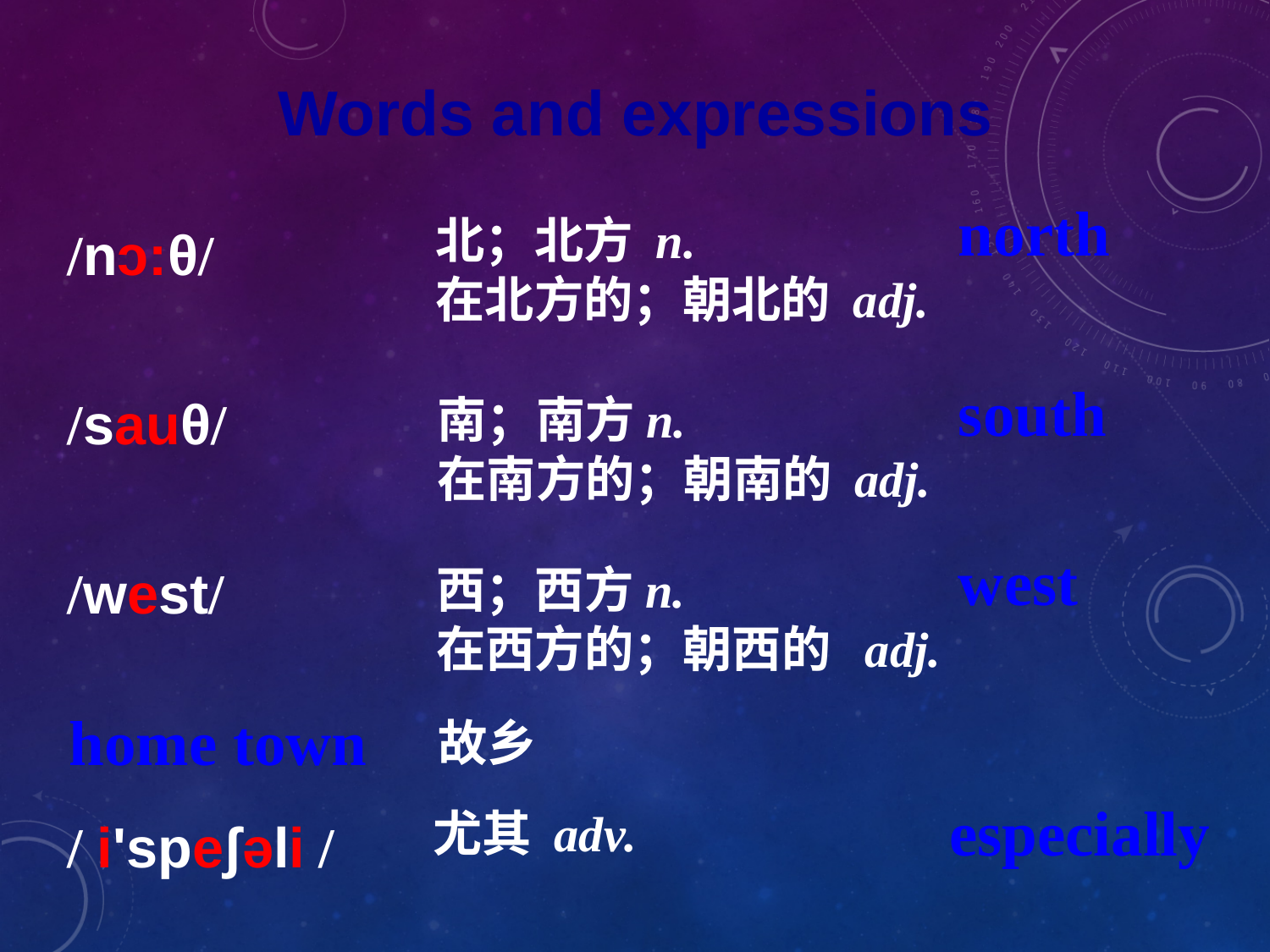

Words and expressions
north
/nɔ:θ/

/sauθ/

/west/

/ i'speʃəli /
北；北方 n.
在北方的；朝北的 adj.

south
南；南方n.
在南方的；朝南的 adj.
west
西；西方n.
在西方的；朝西的  adj.
home town
故乡
especially
尤其 adv.